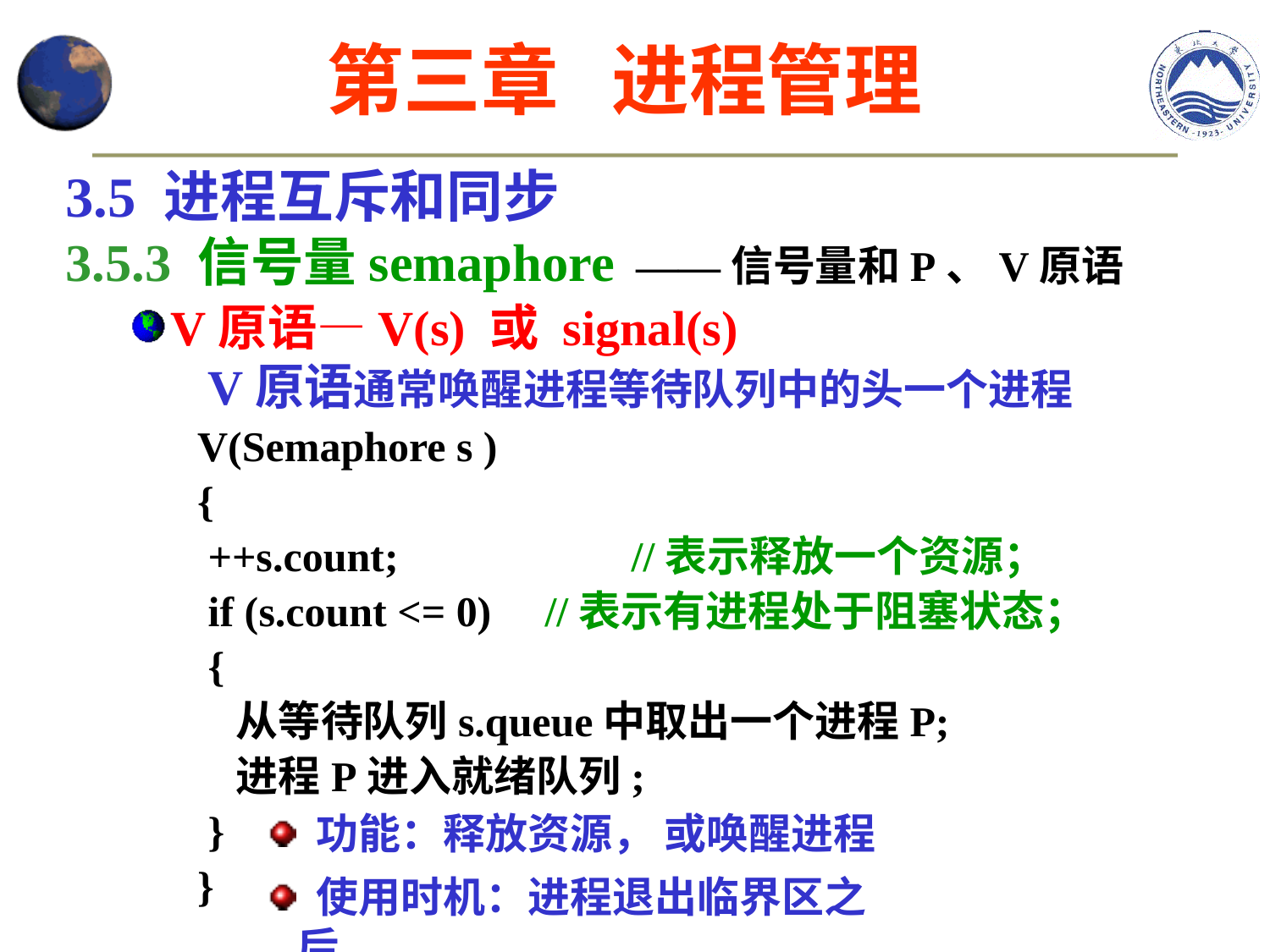

第三章   进程管理
3.5 进程互斥和同步
3.5.3 信号量semaphore  ——信号量和P、V原语
V原语—V(s) 或 signal(s)
   V原语通常唤醒进程等待队列中的头一个进程
V(Semaphore s )
{
 ++s.count;		  //表示释放一个资源；
 if (s.count <= 0)     //表示有进程处于阻塞状态；
 {
   从等待队列s.queue中取出一个进程P;
   进程P进入就绪队列;
 }
}
 功能：释放资源， 或唤醒进程
 使用时机：进程退出临界区之后